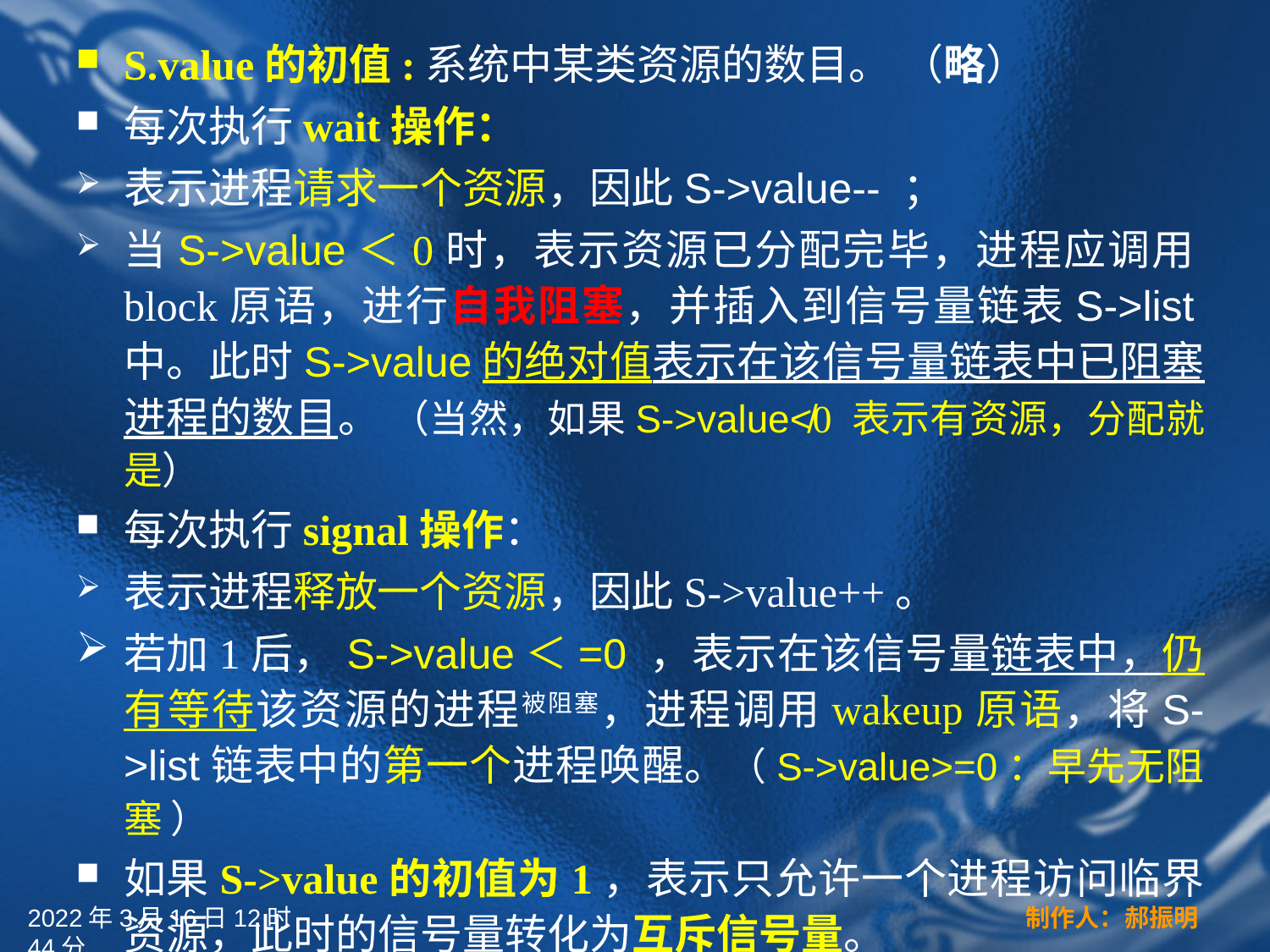

S.value的初值:系统中某类资源的数目。 （略）
每次执行wait操作：
表示进程请求一个资源，因此S->value-- ；
当S->value＜0时，表示资源已分配完毕，进程应调用block原语，进行自我阻塞，并插入到信号量链表S->list中。此时S->value的绝对值表示在该信号量链表中已阻塞进程的数目。 （当然，如果S->value≮0 表示有资源，分配就是）
每次执行signal操作：
表示进程释放一个资源，因此S->value++。
若加1后，S->value＜=0 ，表示在该信号量链表中，仍有等待该资源的进程被阻塞，进程调用wakeup原语，将S->list链表中的第一个进程唤醒。（S->value>=0：早先无阻塞 ）
如果S->value的初值为1，表示只允许一个进程访问临界资源，此时的信号量转化为互斥信号量。
2022年3月16日12时44分
制作人：郝振明